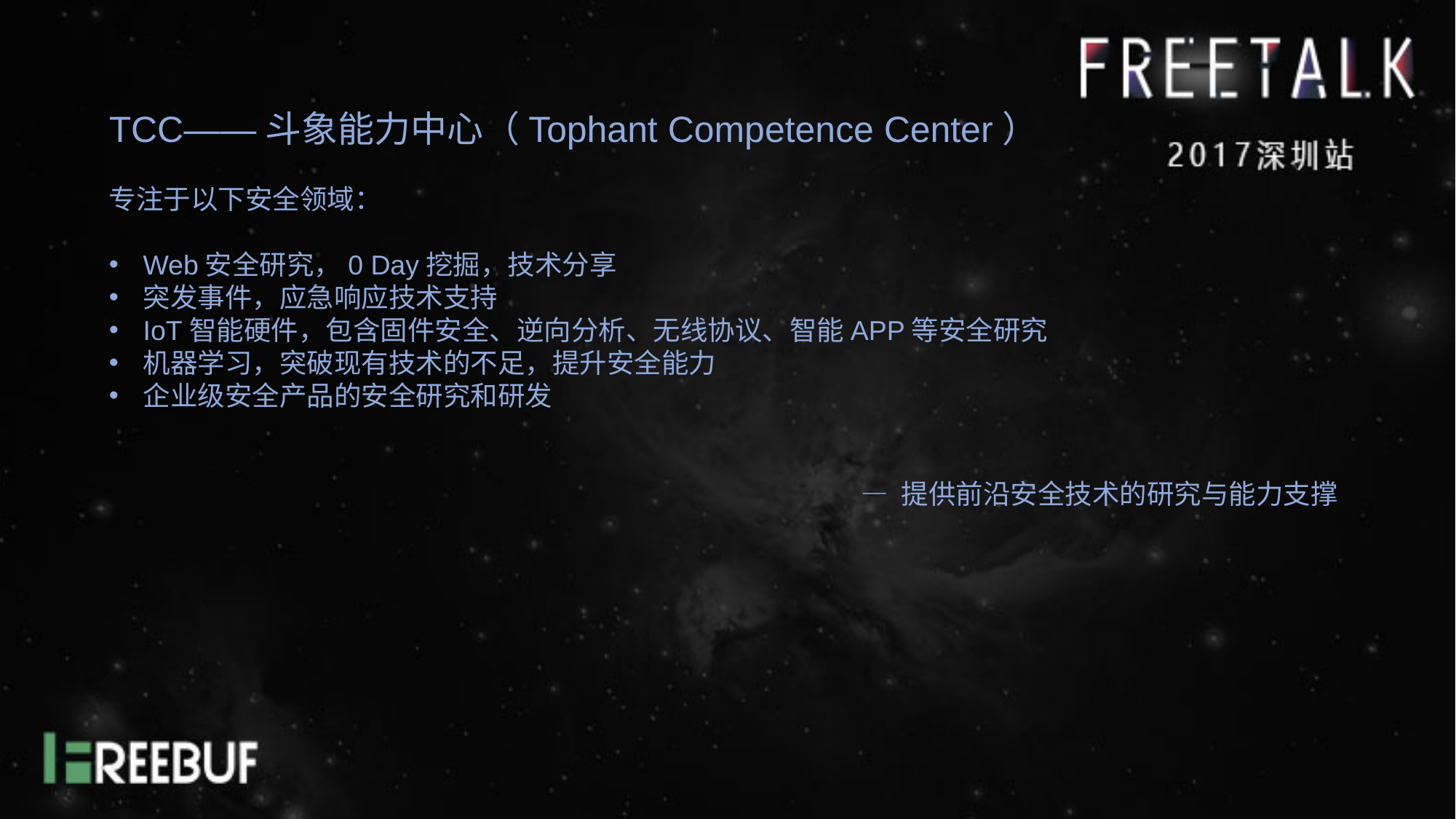

TCC——斗象能力中心（Tophant Competence Center）

专注于以下安全领域：

Web安全研究，0 Day挖掘，技术分享
突发事件，应急响应技术支持
IoT智能硬件，包含固件安全、逆向分析、无线协议、智能APP等安全研究
机器学习，突破现有技术的不足，提升安全能力
企业级安全产品的安全研究和研发

— 提供前沿安全技术的研究与能力支撑